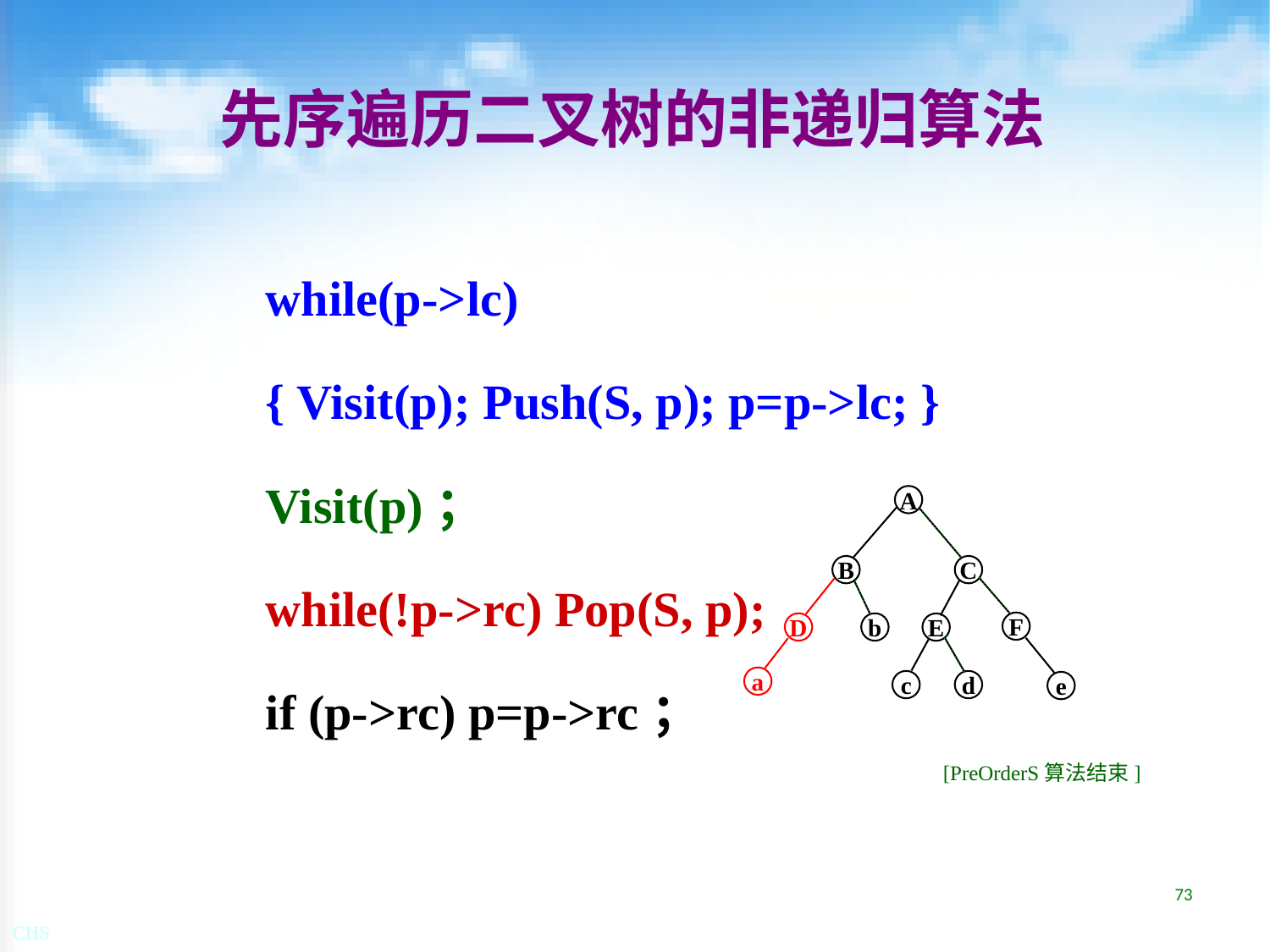

# 先序遍历二叉树的非递归算法
	while(p->lc)
	{ Visit(p); Push(S, p); p=p->lc; }
	Visit(p)；
	while(!p->rc) Pop(S, p);
	if (p->rc) p=p->rc；
[PreOrderS算法结束]
A

B
C

F
D
b
E

a
c
d
e
73